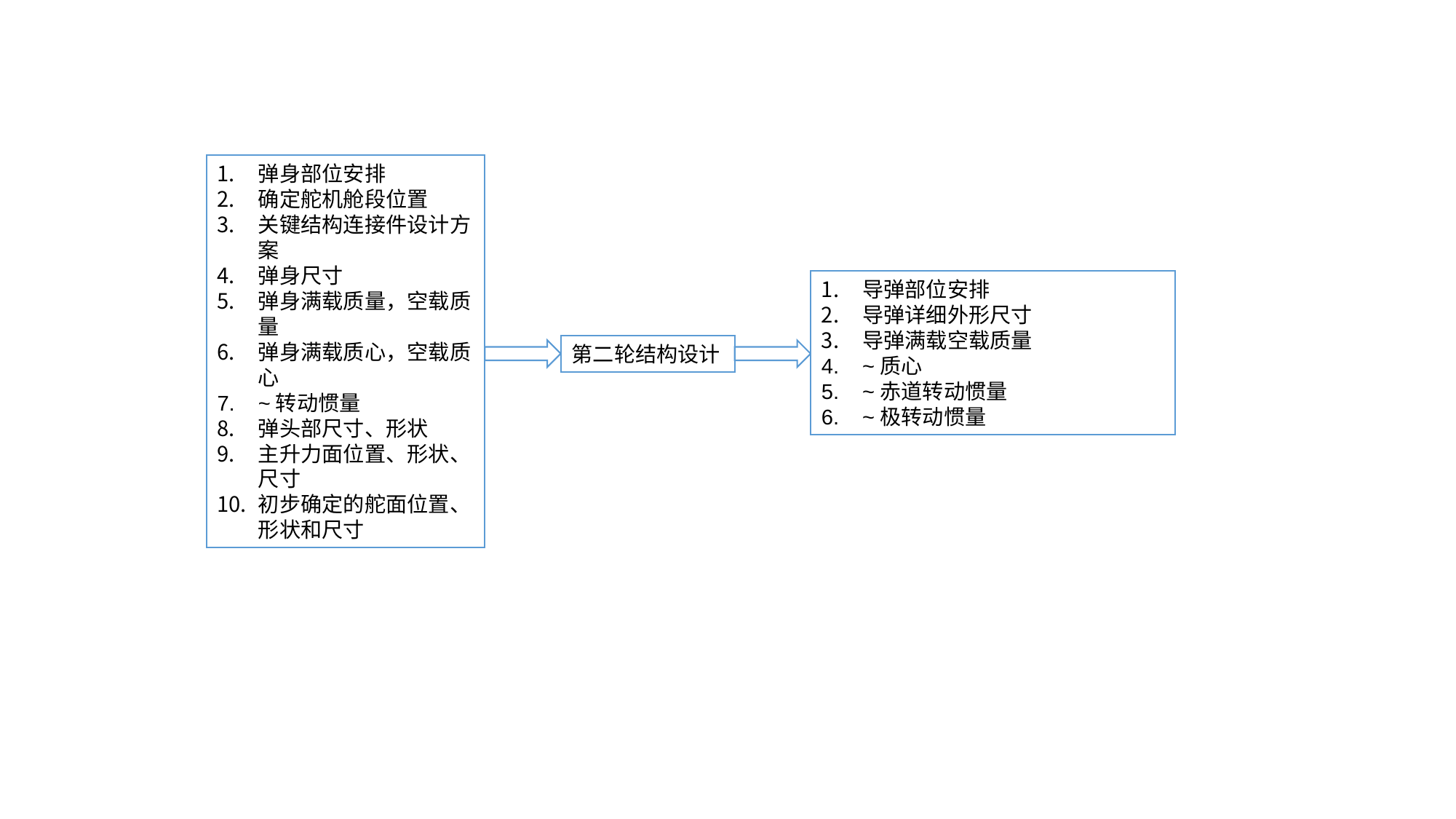

弹身部位安排
确定舵机舱段位置
关键结构连接件设计方案
弹身尺寸
弹身满载质量，空载质量
弹身满载质心，空载质心
~转动惯量
弹头部尺寸、形状
主升力面位置、形状、尺寸
初步确定的舵面位置、形状和尺寸
导弹部位安排
导弹详细外形尺寸
导弹满载空载质量
~质心
~赤道转动惯量
~极转动惯量
第二轮结构设计